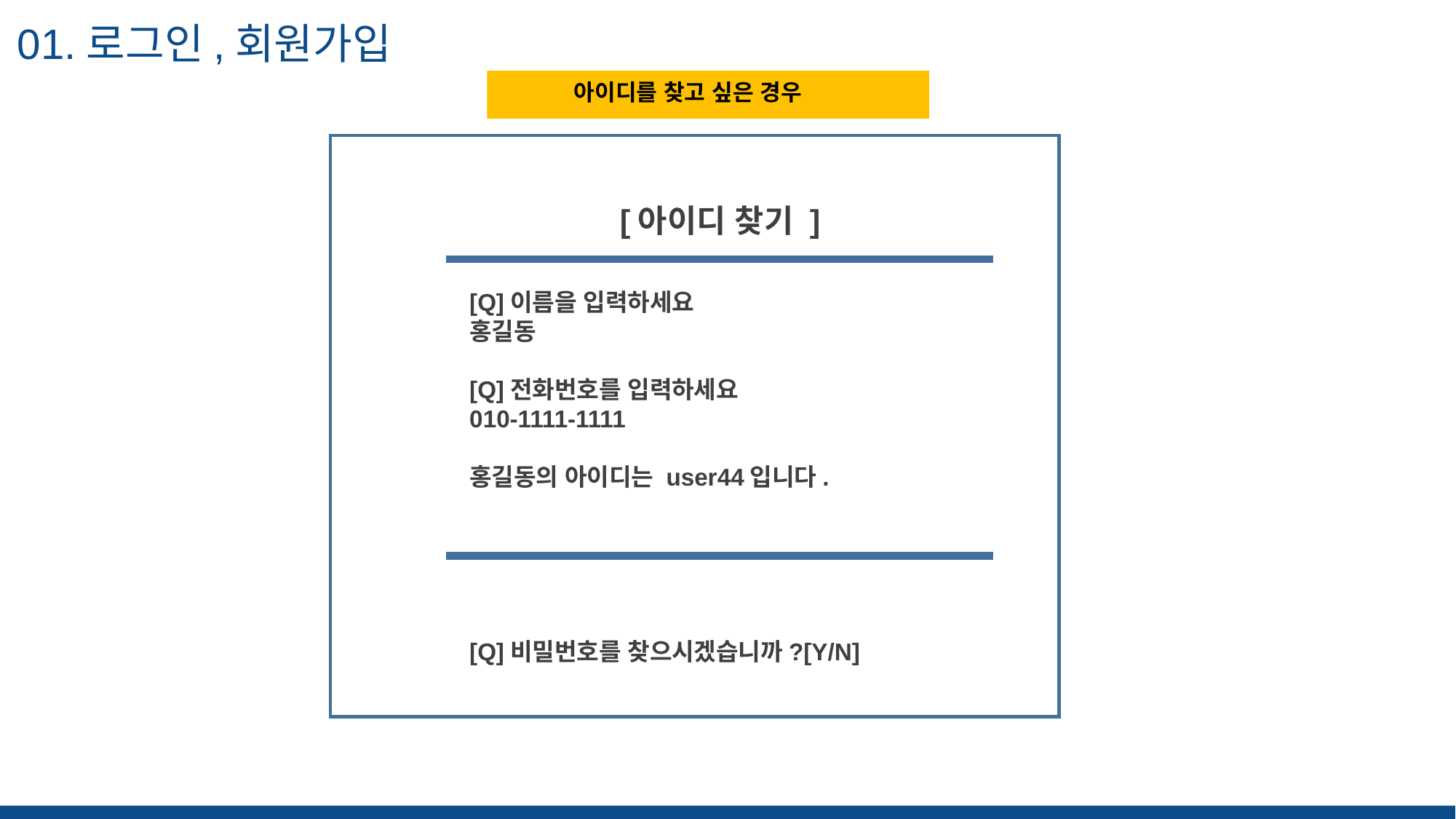

01.로그인,회원가입

 아이디를 찾고 싶은 경우
“ 해당 슬라이드의 핵심 을 적어주세요 ”

 [아이디 찾기 ]
[Q]이름을 입력하세요
홍길동

[Q]전화번호를 입력하세요
010-1111-1111

홍길동의 아이디는 user44입니다.

[Q]비밀번호를 찾으시겠습니까?[Y/N]